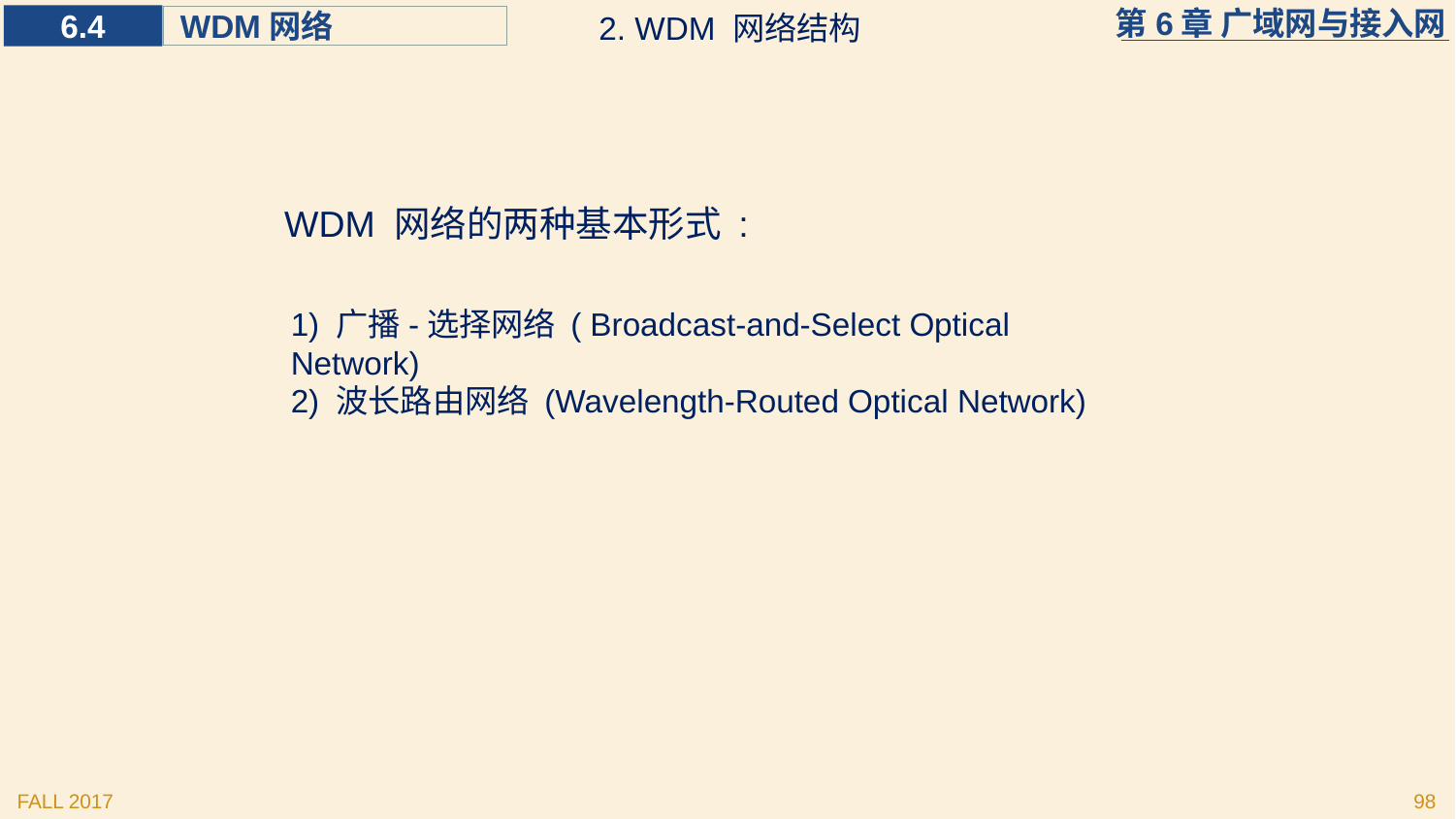

2. WDM 网络结构
WDM 网络的两种基本形式 :
1) 广播-选择网络 ( Broadcast-and-Select Optical Network)
2) 波长路由网络 (Wavelength-Routed Optical Network)